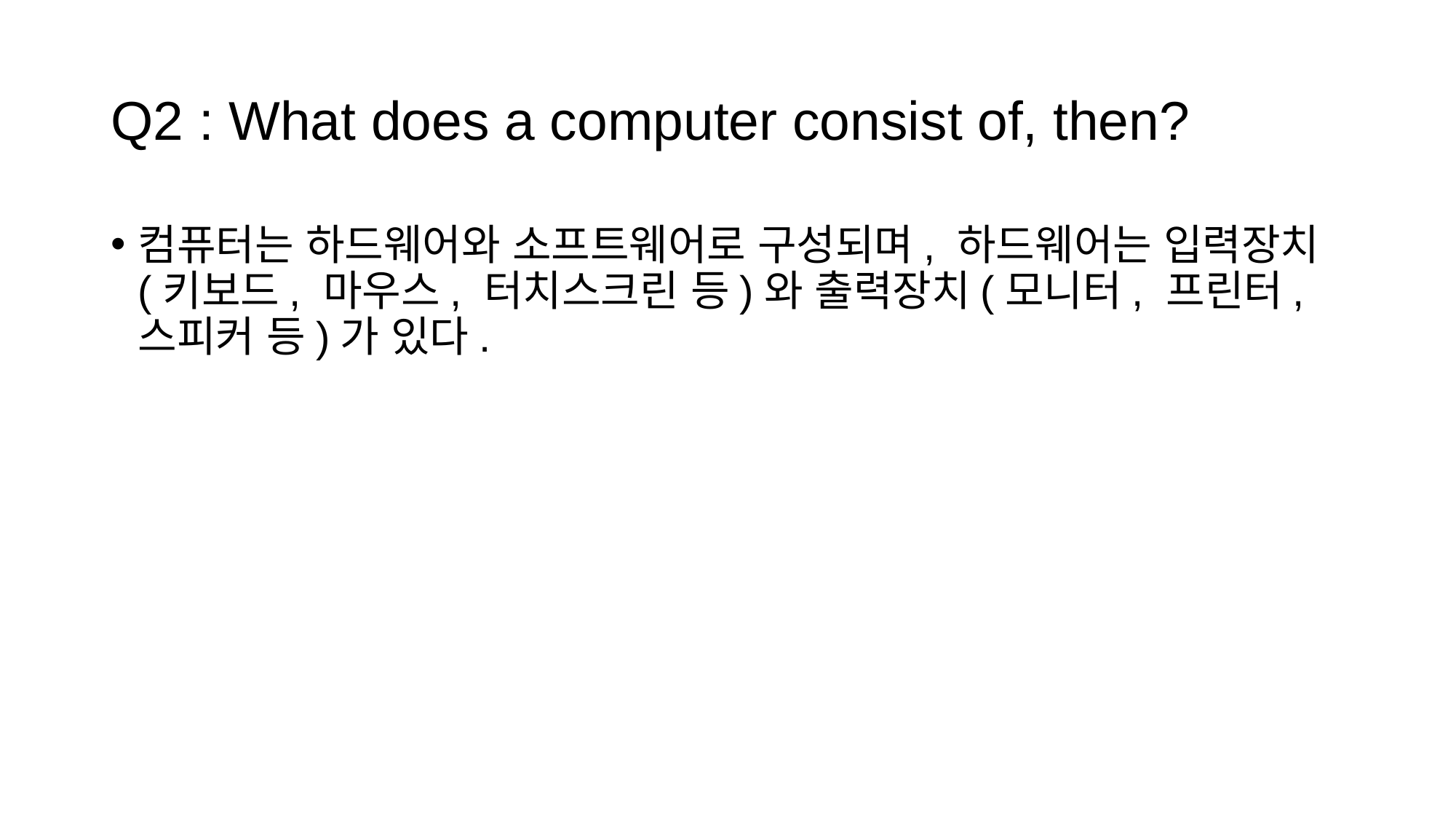

# Q2 : What does a computer consist of, then?
컴퓨터는 하드웨어와 소프트웨어로 구성되며, 하드웨어는 입력장치(키보드, 마우스, 터치스크린 등)와 출력장치(모니터, 프린터, 스피커 등)가 있다.